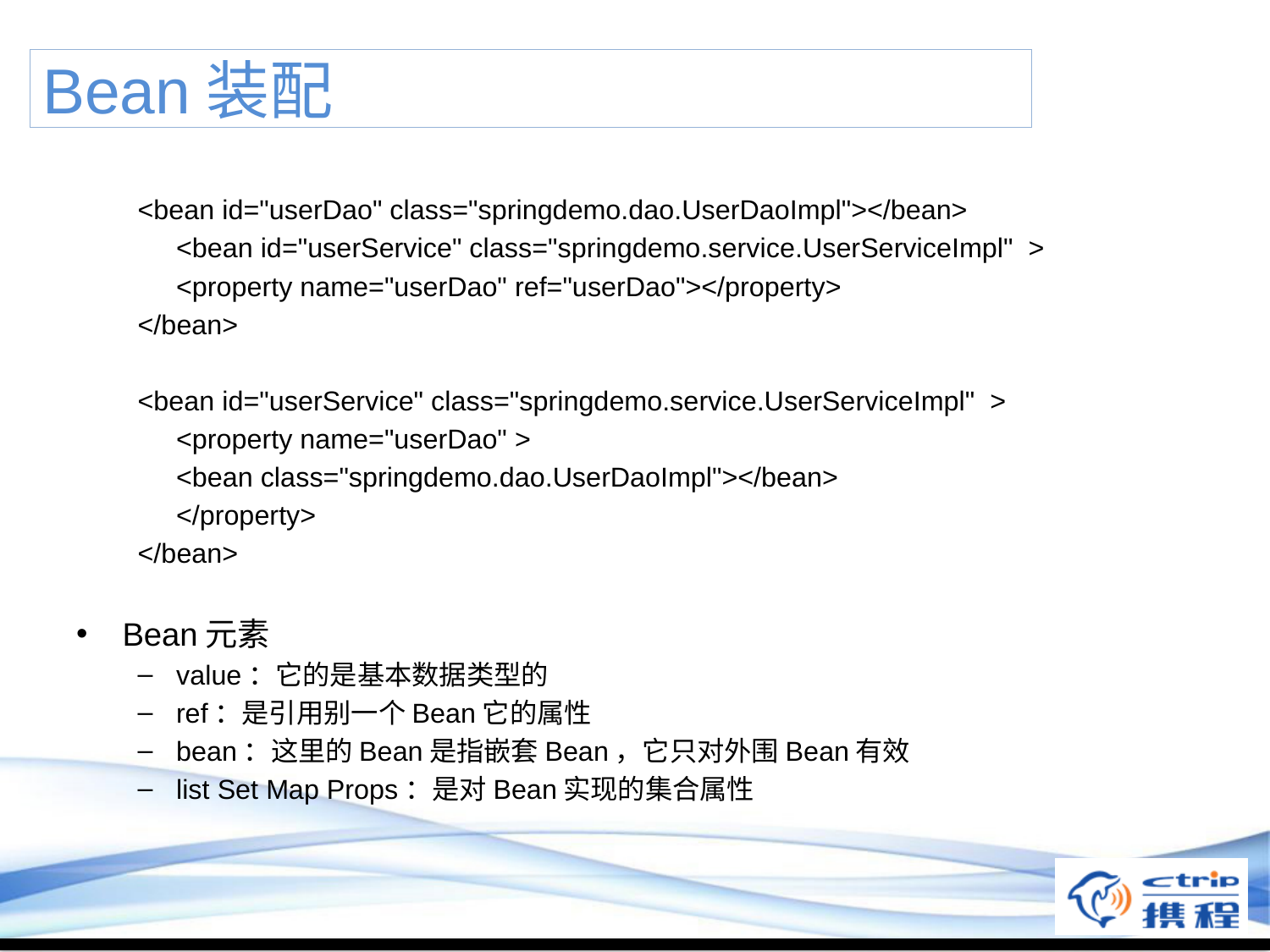

# Bean装配
<bean id="userDao" class="springdemo.dao.UserDaoImpl"></bean>
	<bean id="userService" class="springdemo.service.UserServiceImpl"  >
		<property name="userDao" ref="userDao"></property>
</bean>

<bean id="userService" class="springdemo.service.UserServiceImpl"  >
	<property name="userDao" >
		<bean class="springdemo.dao.UserDaoImpl"></bean>
	</property>
</bean>

Bean元素
value：它的是基本数据类型的
ref：是引用别一个Bean它的属性
bean：这里的Bean是指嵌套Bean，它只对外围Bean有效
list Set Map Props：是对Bean实现的集合属性